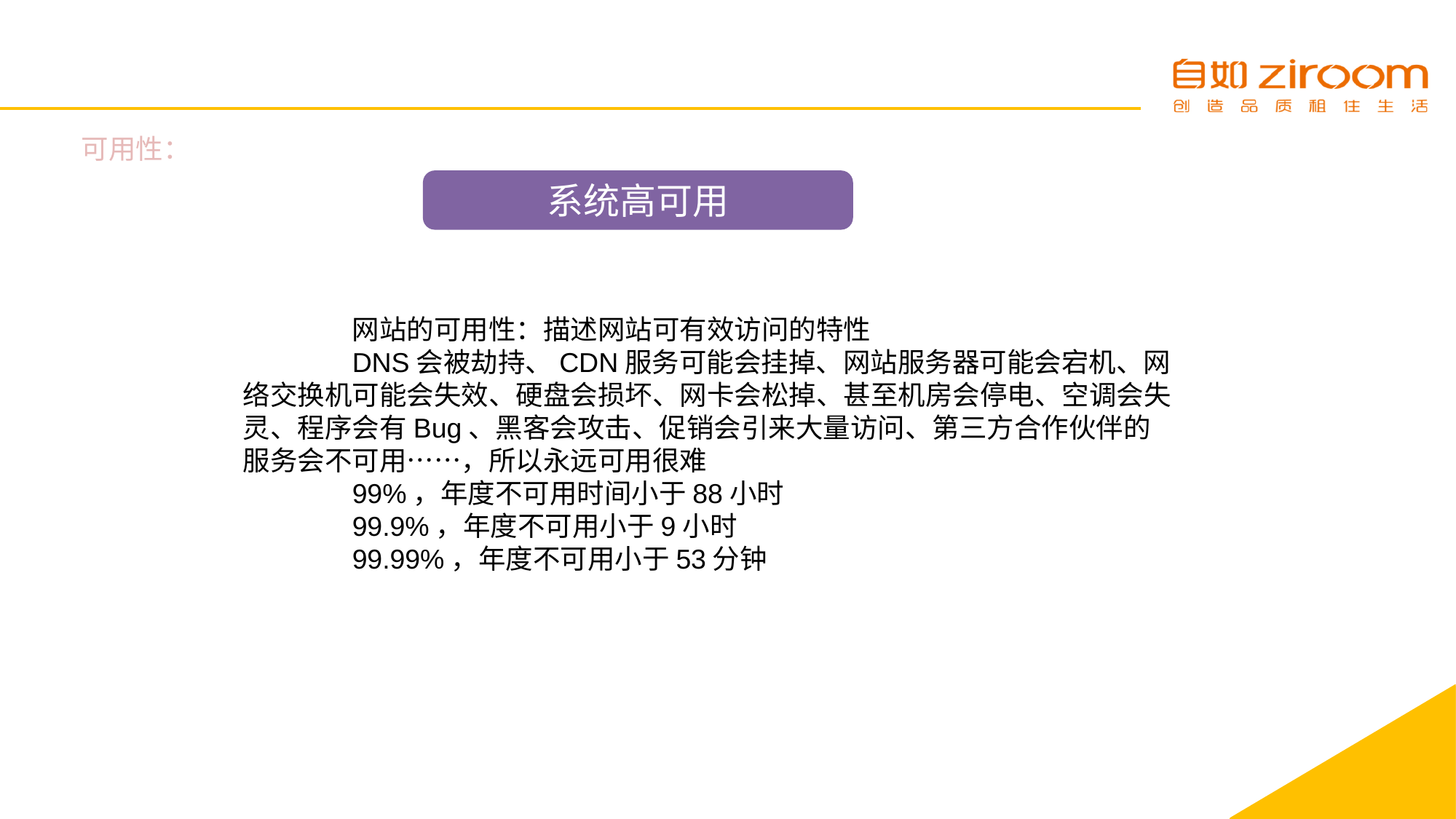

可用性：
系统高可用
	网站的可用性：描述网站可有效访问的特性
	DNS会被劫持、CDN服务可能会挂掉、网站服务器可能会宕机、网络交换机可能会失效、硬盘会损坏、网卡会松掉、甚至机房会停电、空调会失灵、程序会有Bug、黑客会攻击、促销会引来大量访问、第三方合作伙伴的服务会不可用……，所以永远可用很难
	99%，年度不可用时间小于88小时
	99.9%，年度不可用小于9小时
	99.99%，年度不可用小于53分钟